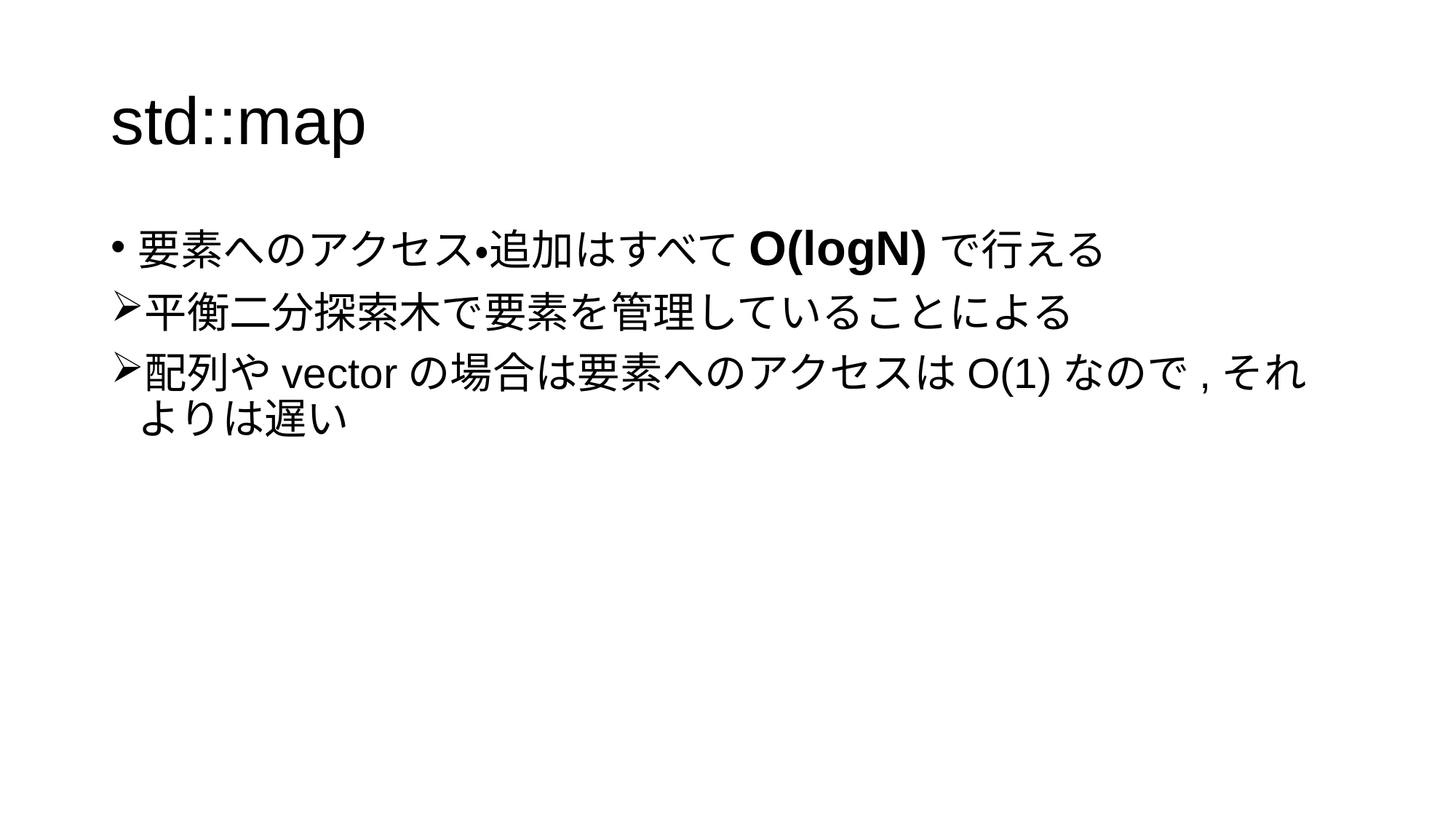

# std::map
要素へのアクセス・追加はすべてO(logN)で行える
平衡二分探索木で要素を管理していることによる
配列やvectorの場合は要素へのアクセスはO(1)なので,それよりは遅い